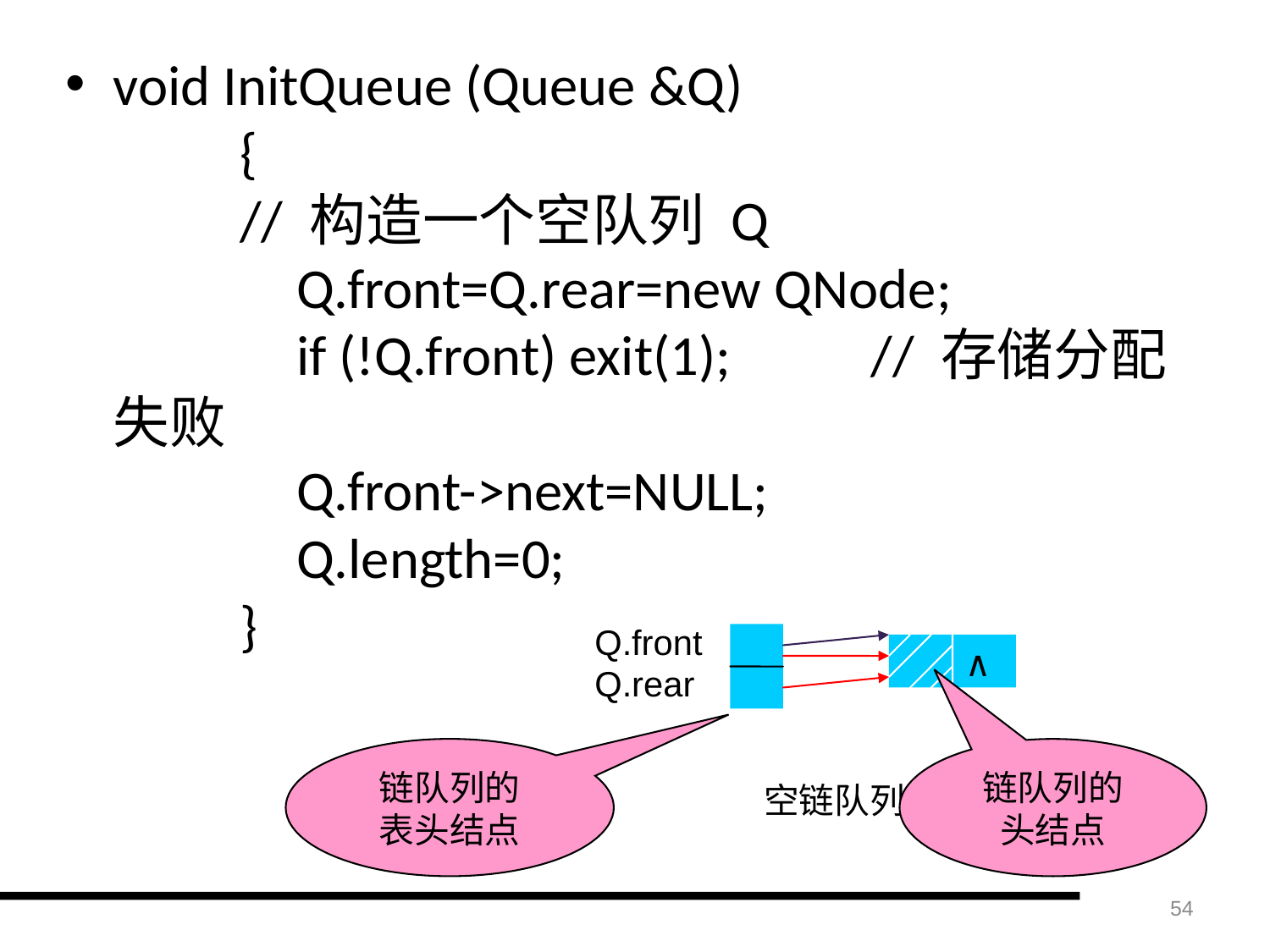

void InitQueue (Queue &Q)
　　{
　　// 构造一个空队列 Q
　　　Q.front=Q.rear=new QNode;
　　　if (!Q.front) exit(1);　　// 存储分配失败
　　　Q.front->next=NULL;
　　　Q.length=0;
　　}

Q.front

Q.rear

∧

链队列的
表头结点
链队列的
头结点
空链队列
54